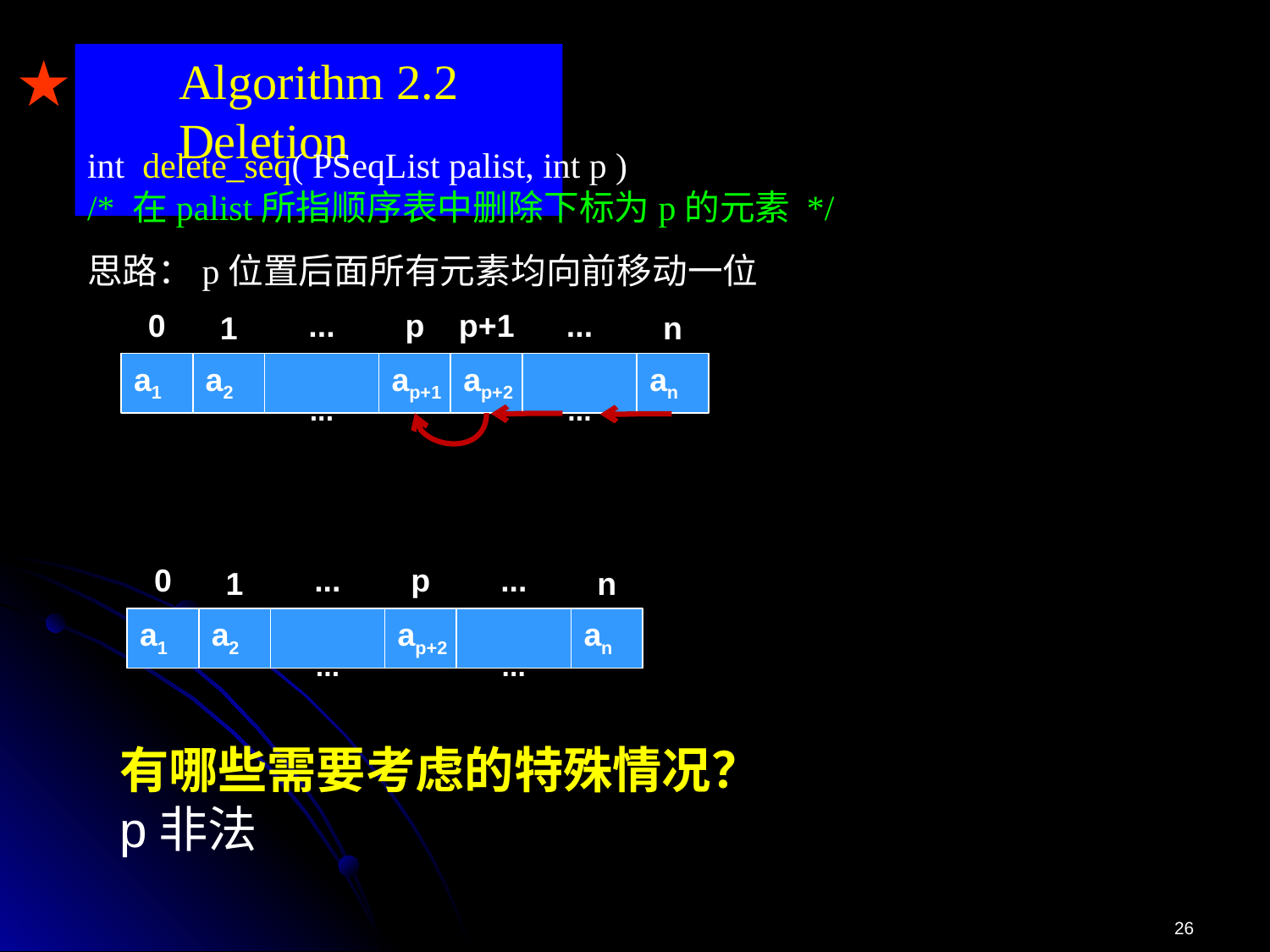

★
# Algorithm 2.2 Deletion
int  delete_seq( PSeqList palist, int p )
/* 在palist所指顺序表中删除下标为p的元素 */
思路：p位置后面所有元素均向前移动一位
0
...
p
p+1
...
1
n
a1
a2
...
ap+1
ap+2
...
an
0
...
p
...
1
n
a1
a2
...
ap+2
...
an
有哪些需要考虑的特殊情况？
p非法

26